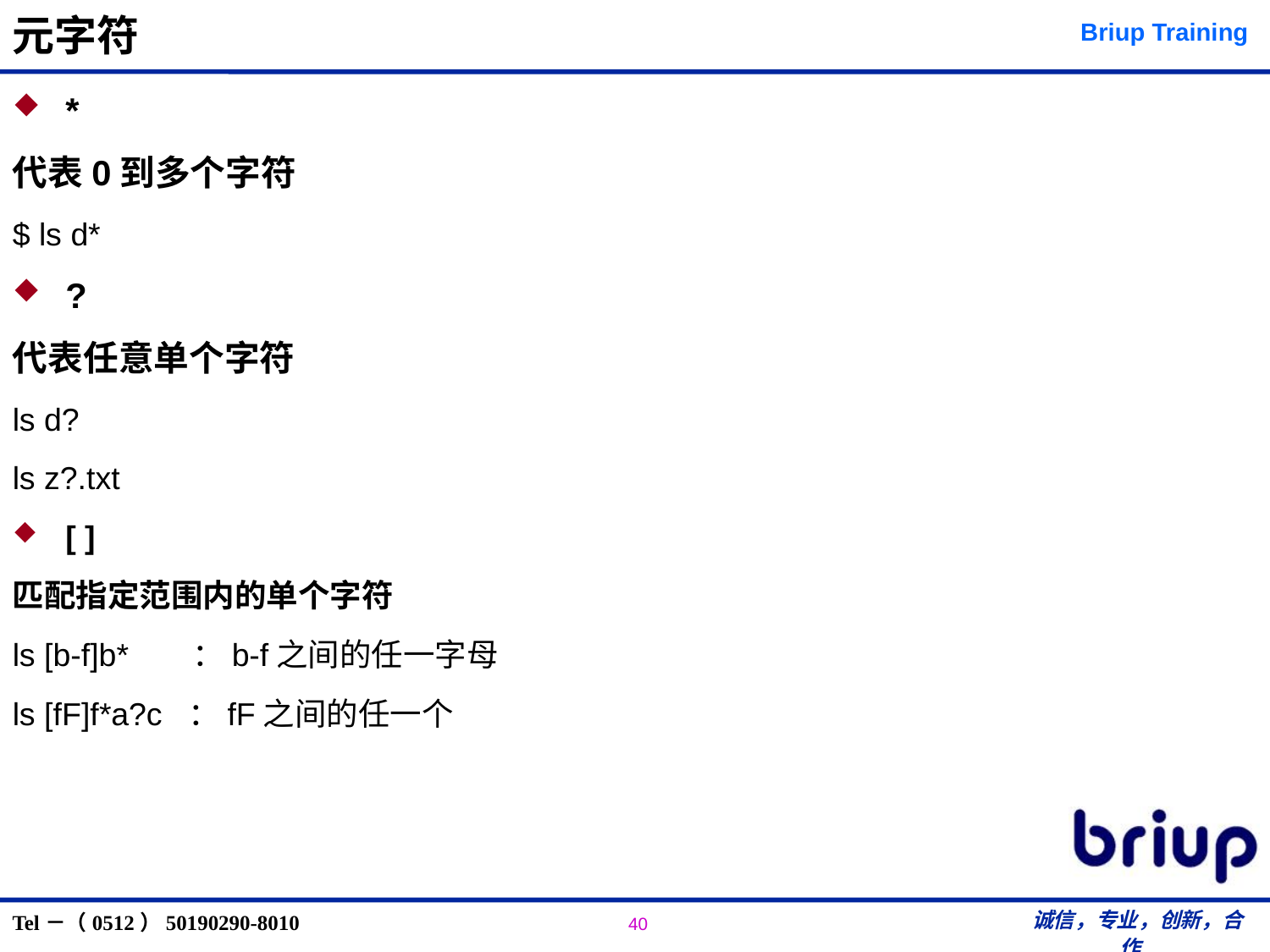

# 元字符
*
代表0到多个字符
$ ls d*
?
代表任意单个字符
ls d?
ls z?.txt
[ ]
匹配指定范围内的单个字符
ls [b-f]b*	：b-f之间的任一字母
ls [fF]f*a?c  ：fF之间的任一个